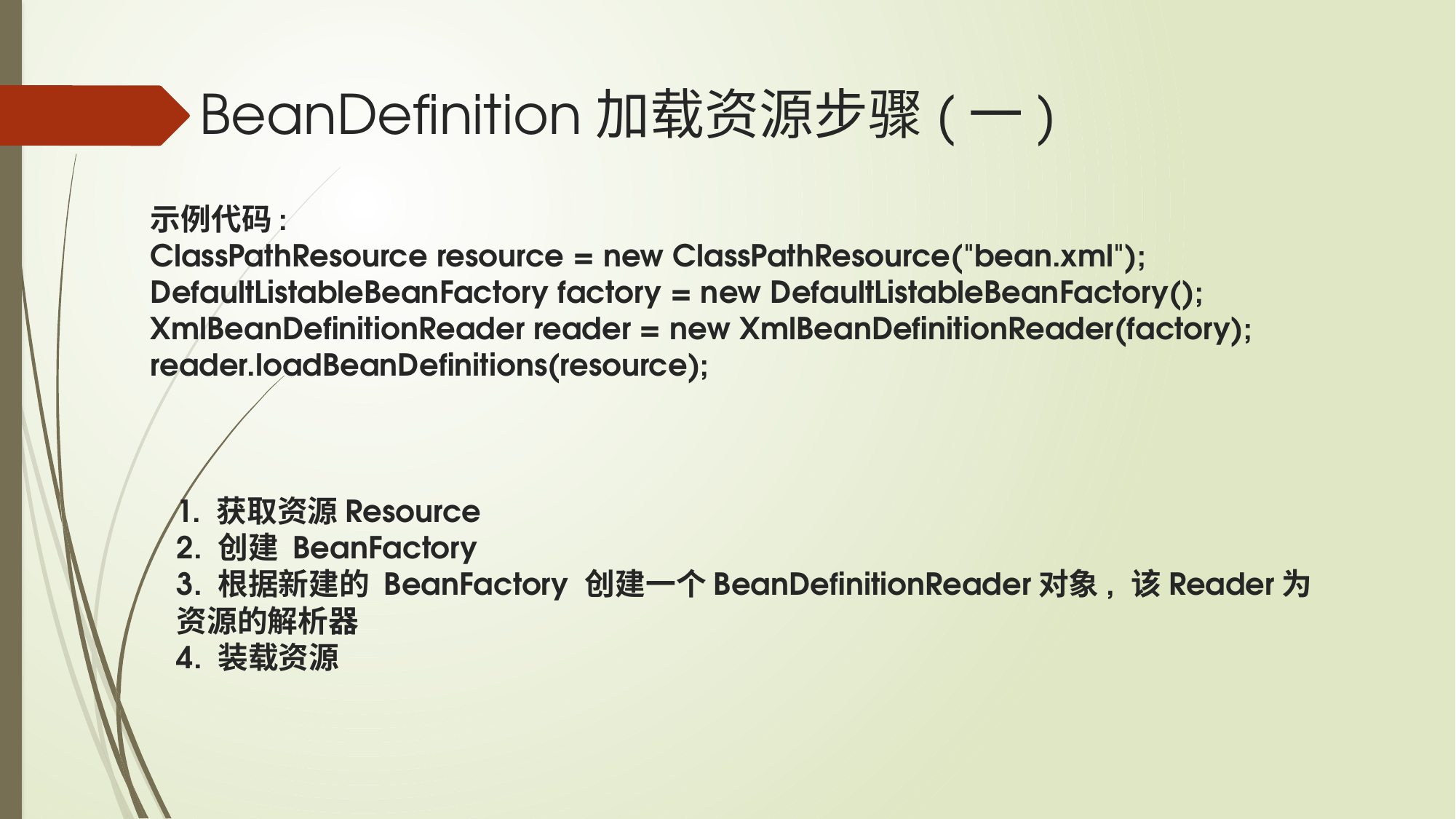

BeanDefinition加载资源步骤(一)
示例代码:
ClassPathResource resource = new ClassPathResource("bean.xml"); DefaultListableBeanFactory factory = new DefaultListableBeanFactory(); XmlBeanDefinitionReader reader = new XmlBeanDefinitionReader(factory);
reader.loadBeanDefinitions(resource);
1. 获取资源Resource
2. 创建 BeanFactory
3. 根据新建的 BeanFactory 创建一个BeanDefinitionReader对象, 该Reader为资源的解析器
4. 装载资源